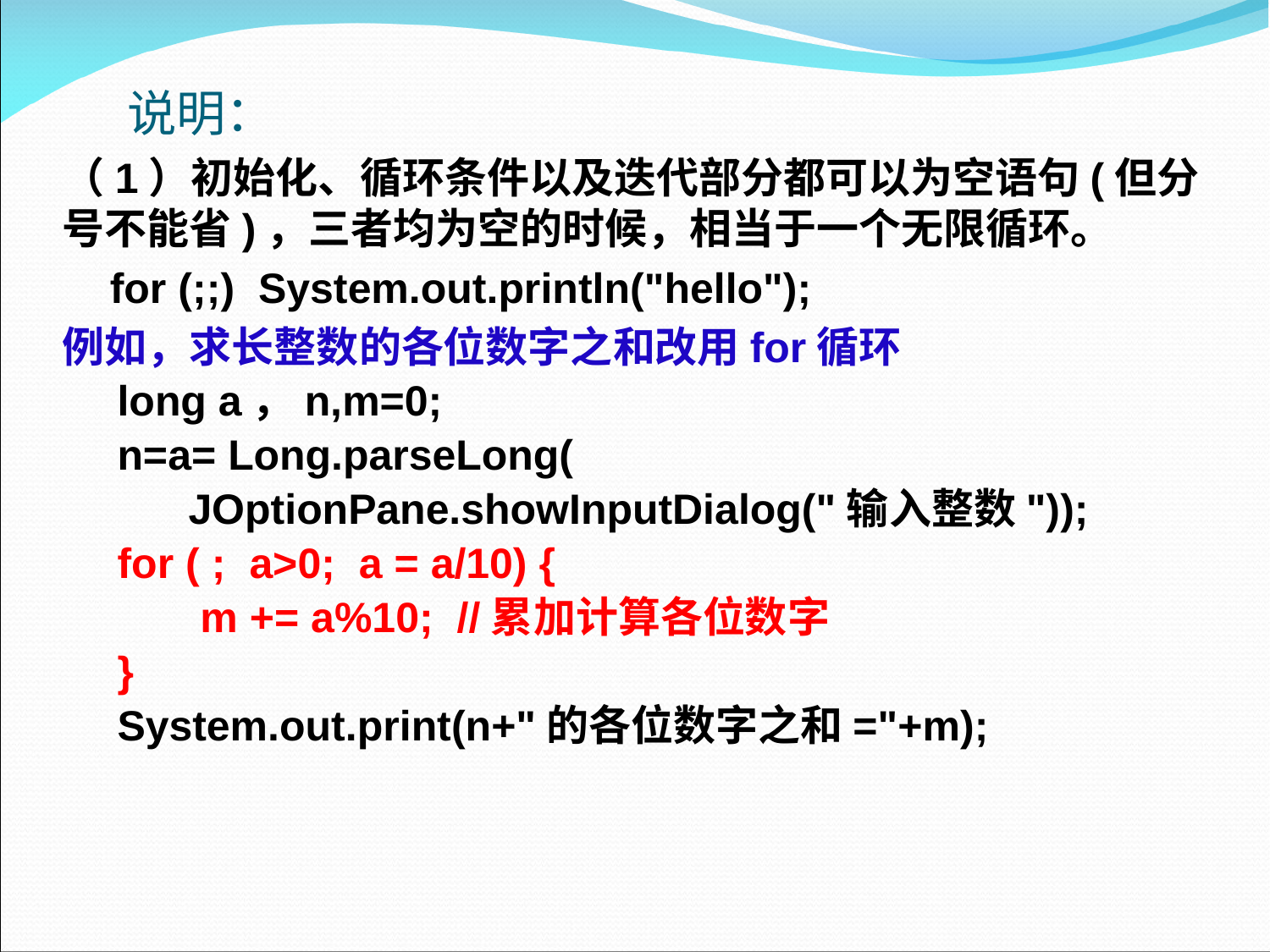

说明：
（1）初始化、循环条件以及迭代部分都可以为空语句(但分号不能省)，三者均为空的时候，相当于一个无限循环。
    for (;;)  System.out.println("hello");
例如，求长整数的各位数字之和改用for循环
long a，n,m=0;
n=a= Long.parseLong(
      JOptionPane.showInputDialog("输入整数"));
for ( ;  a>0;  a = a/10) {
       m += a%10;  //累加计算各位数字
}
System.out.print(n+"的各位数字之和="+m);